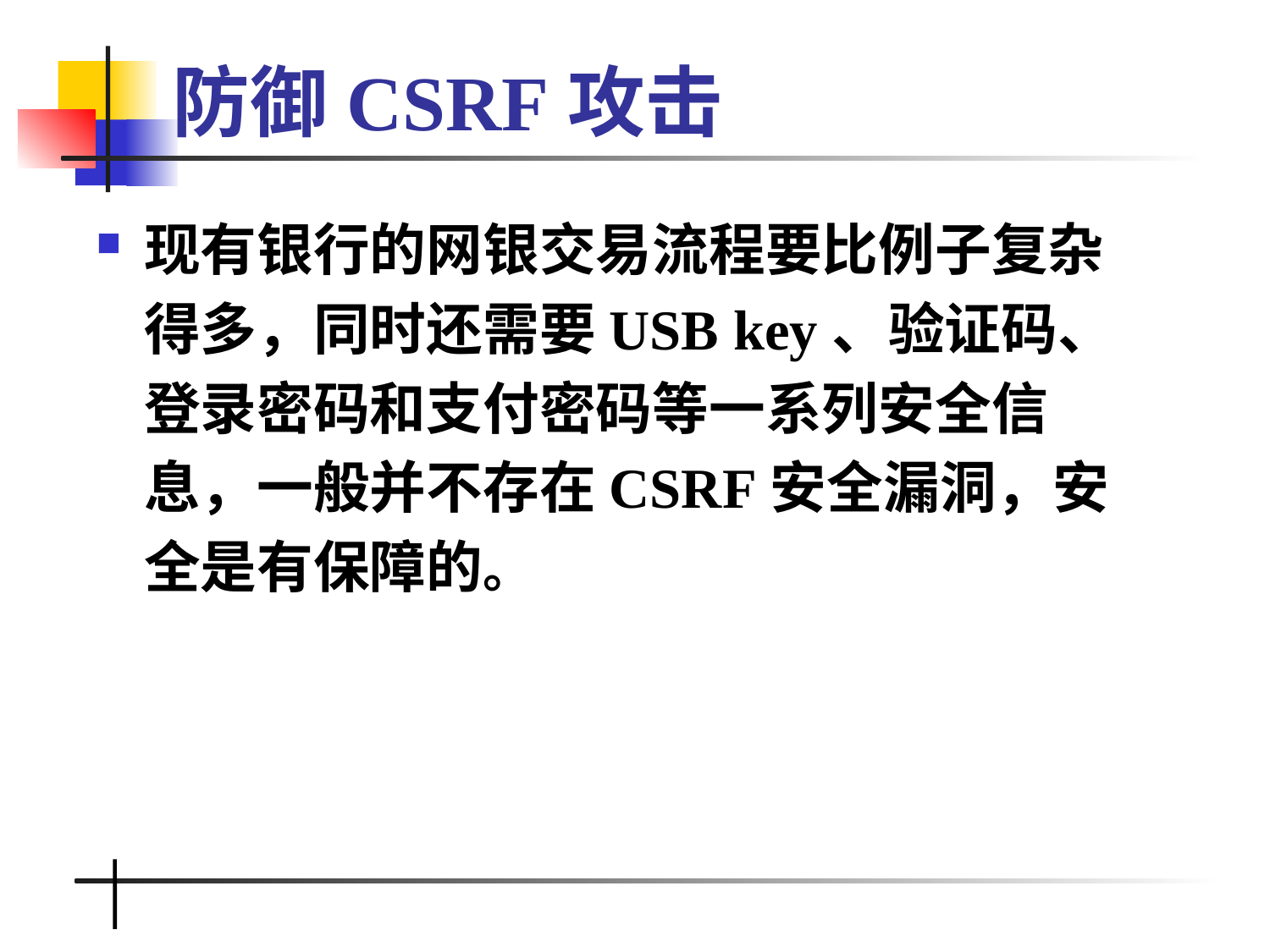

# 防御CSRF攻击
现有银行的网银交易流程要比例子复杂得多，同时还需要USB key、验证码、登录密码和支付密码等一系列安全信息，一般并不存在CSRF安全漏洞，安全是有保障的。